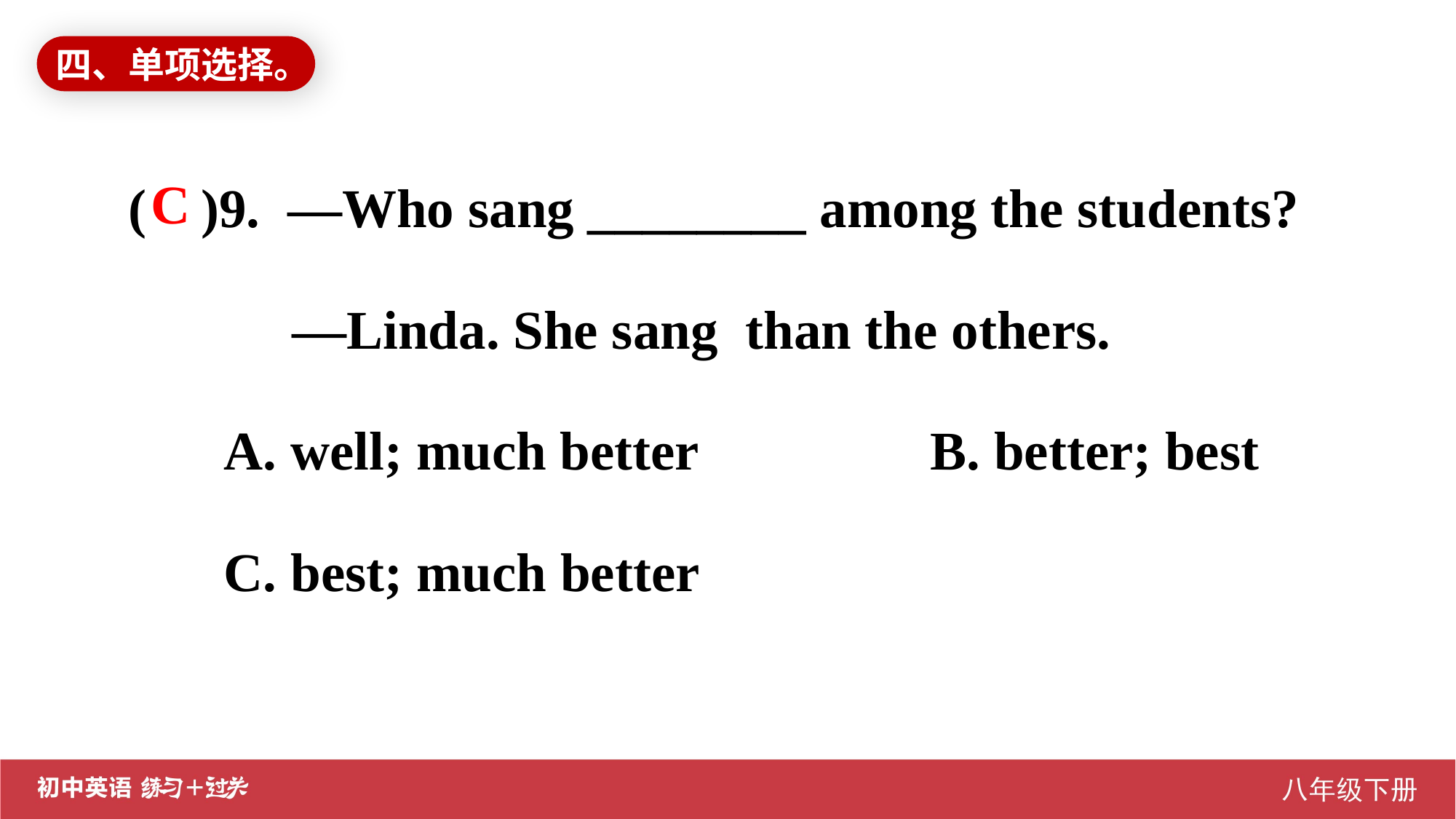

四、单项选择。
(    )9.  —Who sang ________ among the students?
            —Linda. She sang  than the others.
       A. well; much better                 B. better; best
       C. best; much better
C